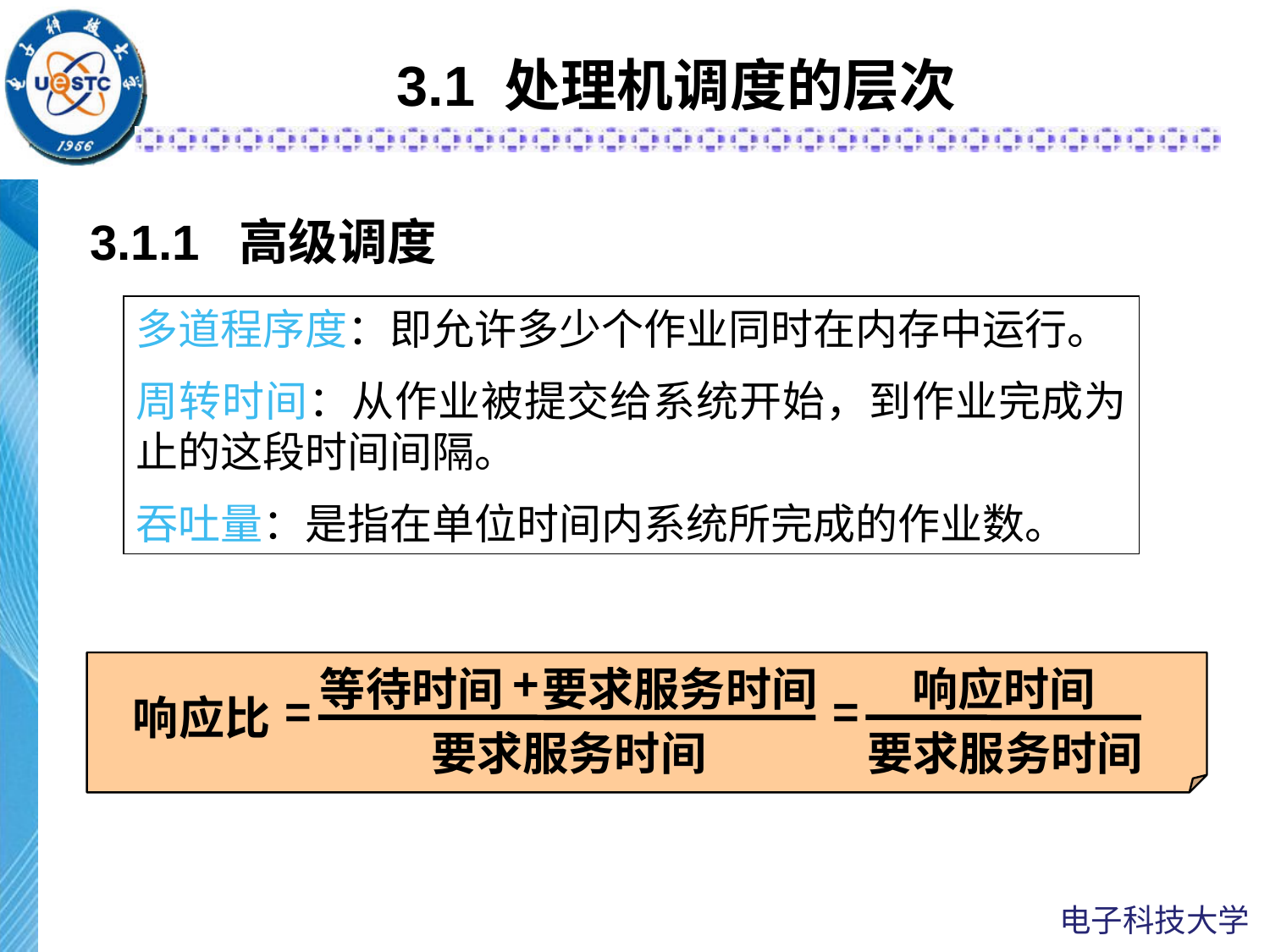

# 3.1 处理机调度的层次
3.1.1  高级调度
多道程序度：即允许多少个作业同时在内存中运行。
周转时间：从作业被提交给系统开始，到作业完成为止的这段时间间隔。
吞吐量：是指在单位时间内系统所完成的作业数。

+
等待时间
要求服务时间
响应时间
=
=
响应比

要求服务时间
要求服务时间